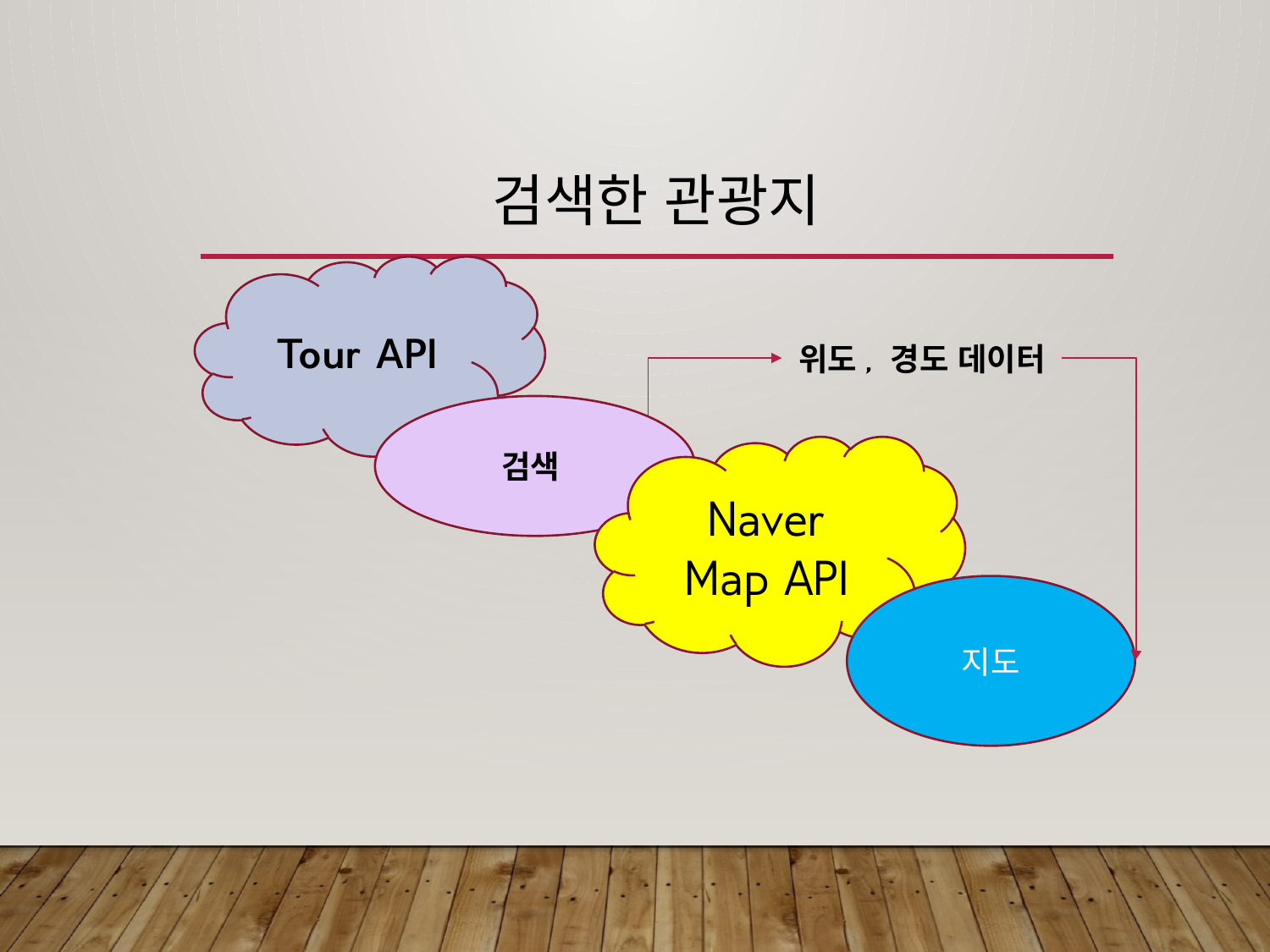

# 검색한 관광지
Tour API
위도, 경도 데이터
검색
Naver Map API
지도